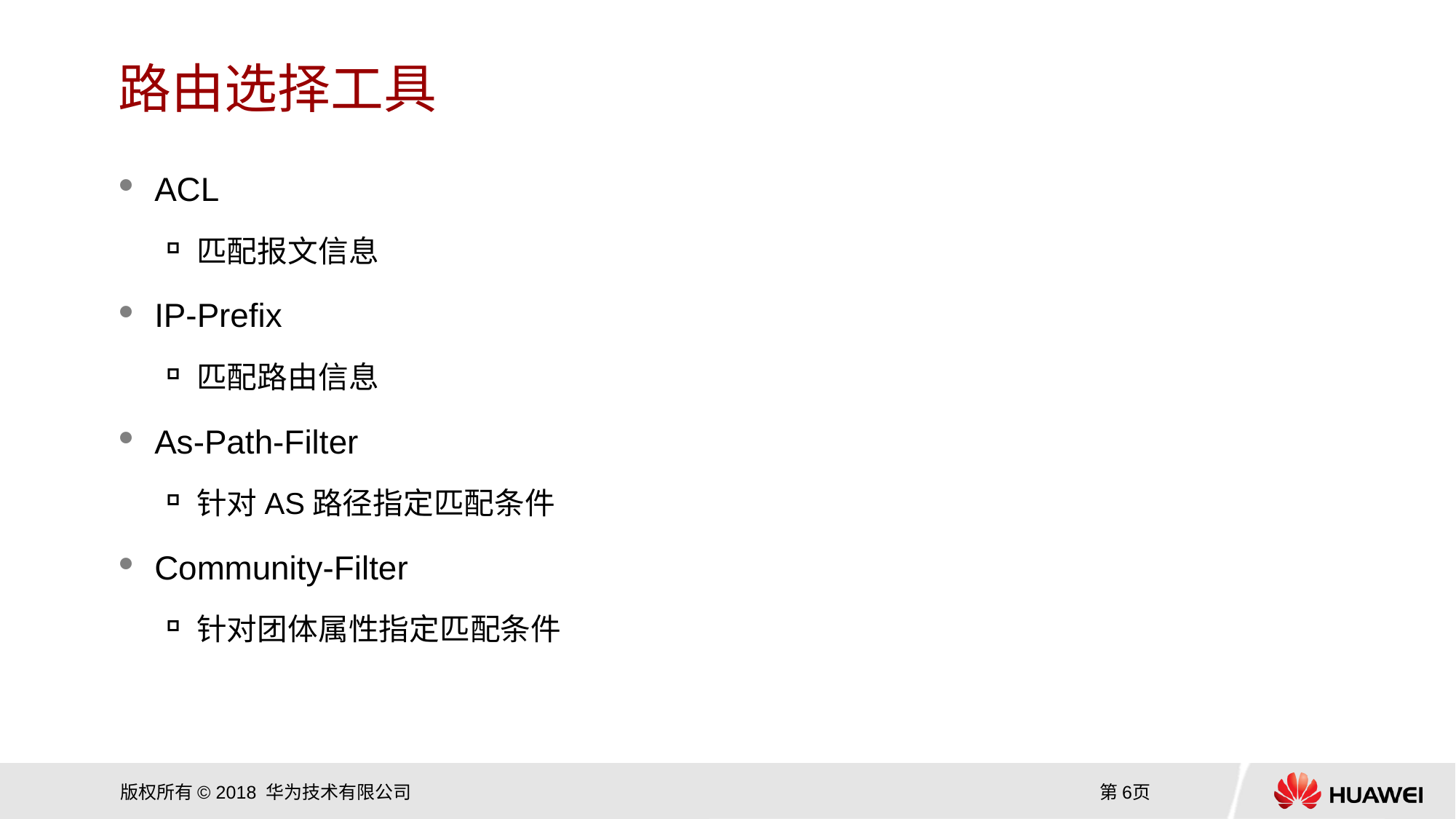

# 路由选择工具
ACL
匹配报文信息
IP-Prefix
匹配路由信息
As-Path-Filter
针对AS路径指定匹配条件
Community-Filter
针对团体属性指定匹配条件